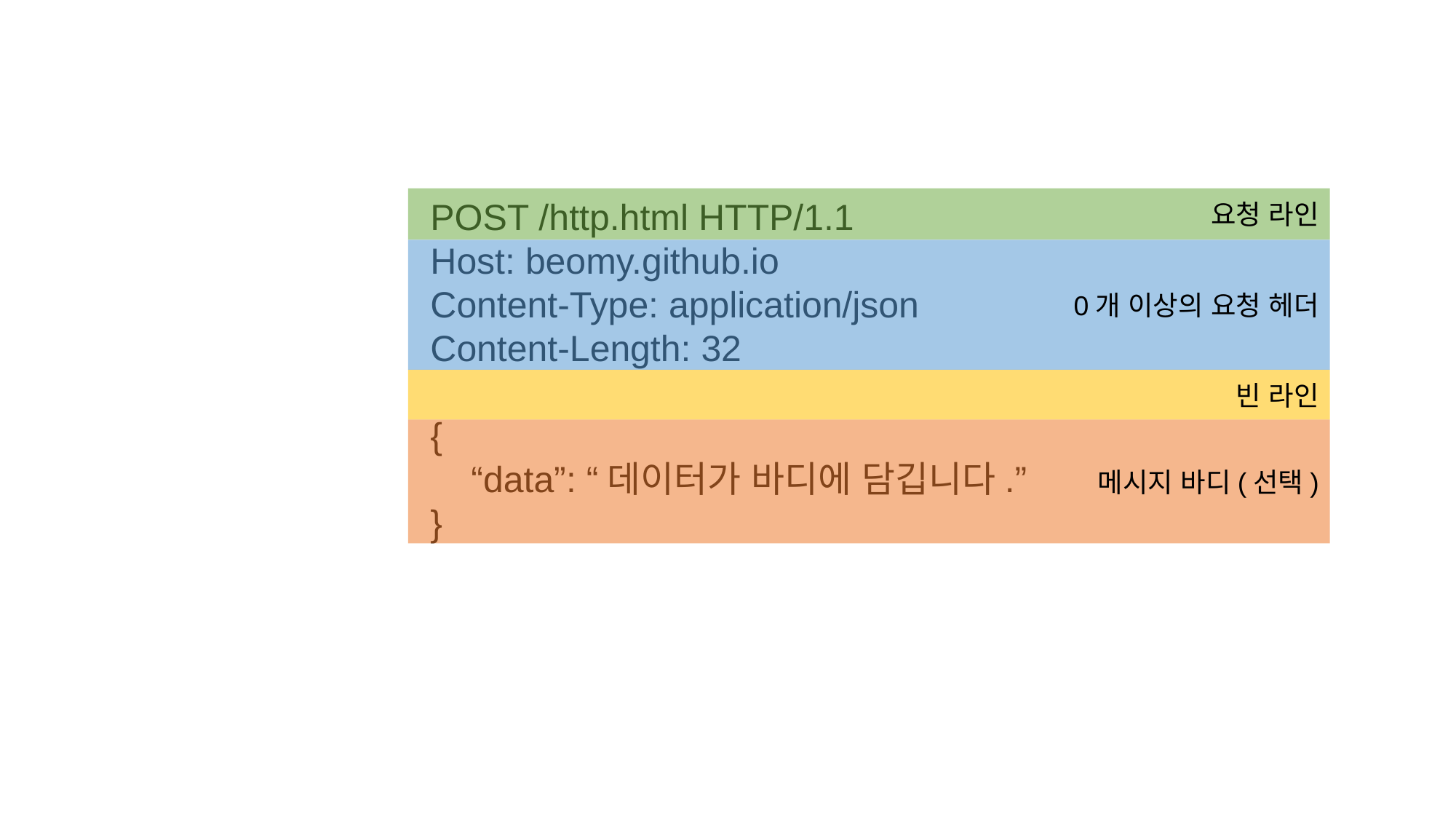

POST /http.html HTTP/1.1
Host: beomy.github.io
Content-Type: application/json
Content-Length: 32

{
    “data”: “데이터가 바디에 담깁니다.”
}
요청 라인
0개 이상의 요청 헤더
빈 라인
메시지 바디(선택)